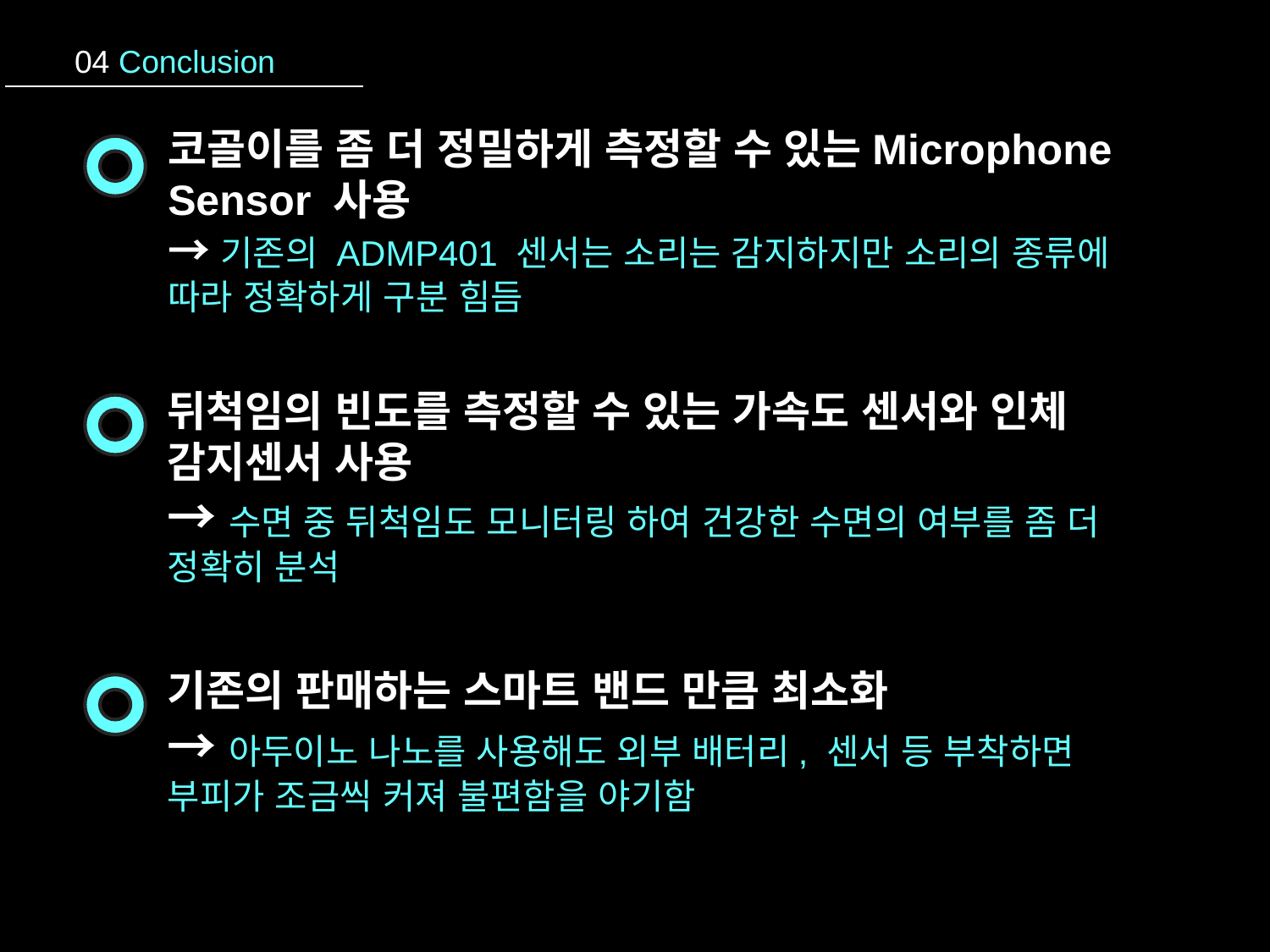

04 Conclusion
코골이를 좀 더 정밀하게 측정할 수 있는Microphone Sensor 사용
→기존의 ADMP401 센서는 소리는 감지하지만 소리의 종류에 따라 정확하게 구분 힘듬

뒤척임의 빈도를 측정할 수 있는 가속도 센서와 인체 감지센서 사용
→수면 중 뒤척임도 모니터링 하여 건강한 수면의 여부를 좀 더 정확히 분석

기존의 판매하는 스마트 밴드 만큼 최소화
→아두이노 나노를 사용해도 외부 배터리, 센서 등 부착하면 부피가 조금씩 커져 불편함을 야기함